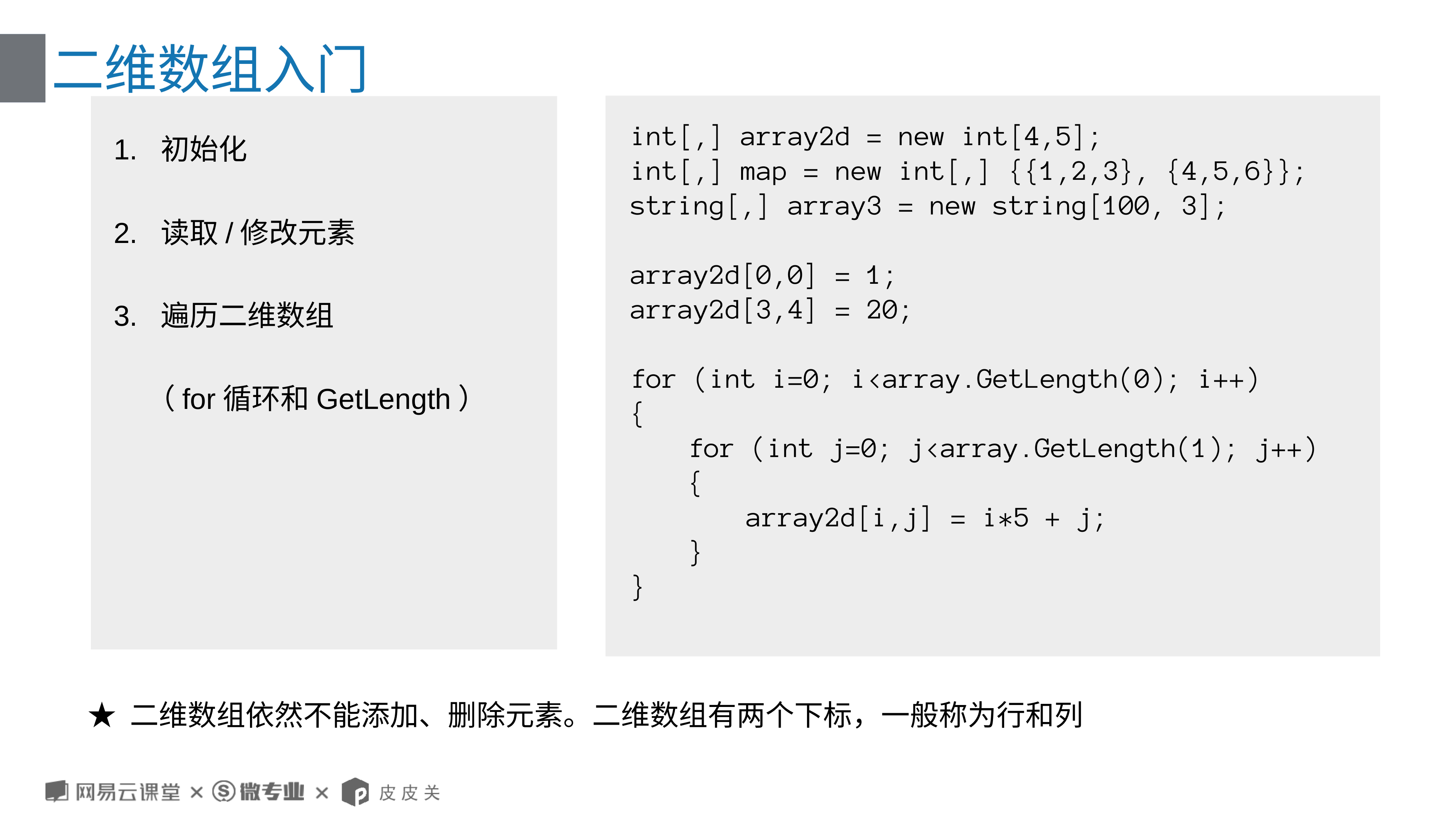

# 二维数组入门
初始化
读取/修改元素
遍历二维数组
    （for循环和GetLength）

int[,] array2d = new int[4,5];
int[,] map = new int[,] {{1,2,3}, {4,5,6}};
string[,] array3 = new string[100, 3];

array2d[0,0] = 1;
array2d[3,4] = 20;

for (int i=0; i<array.GetLength(0); i++)
{
	for (int j=0; j<array.GetLength(1); j++)
	{
		array2d[i,j] = i*5 + j;
	}
}

★ 二维数组依然不能添加、删除元素。二维数组有两个下标，一般称为行和列